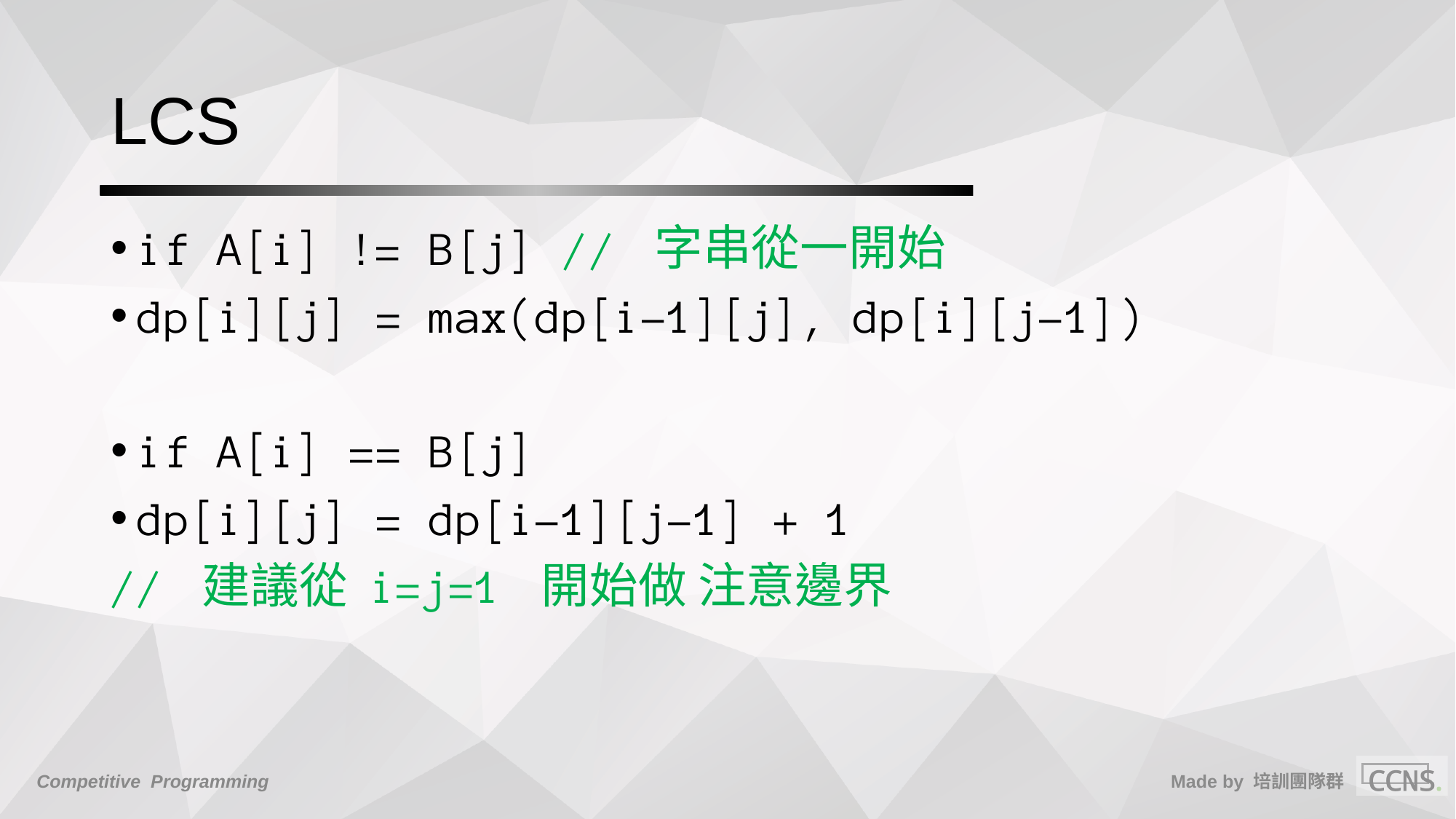

# LCS
if A[i] != B[j] // 字串從一開始
dp[i][j] = max(dp[i-1][j], dp[i][j-1])

if A[i] == B[j]
dp[i][j] = dp[i-1][j-1] + 1
// 建議從 i=j=1 開始做 注意邊界